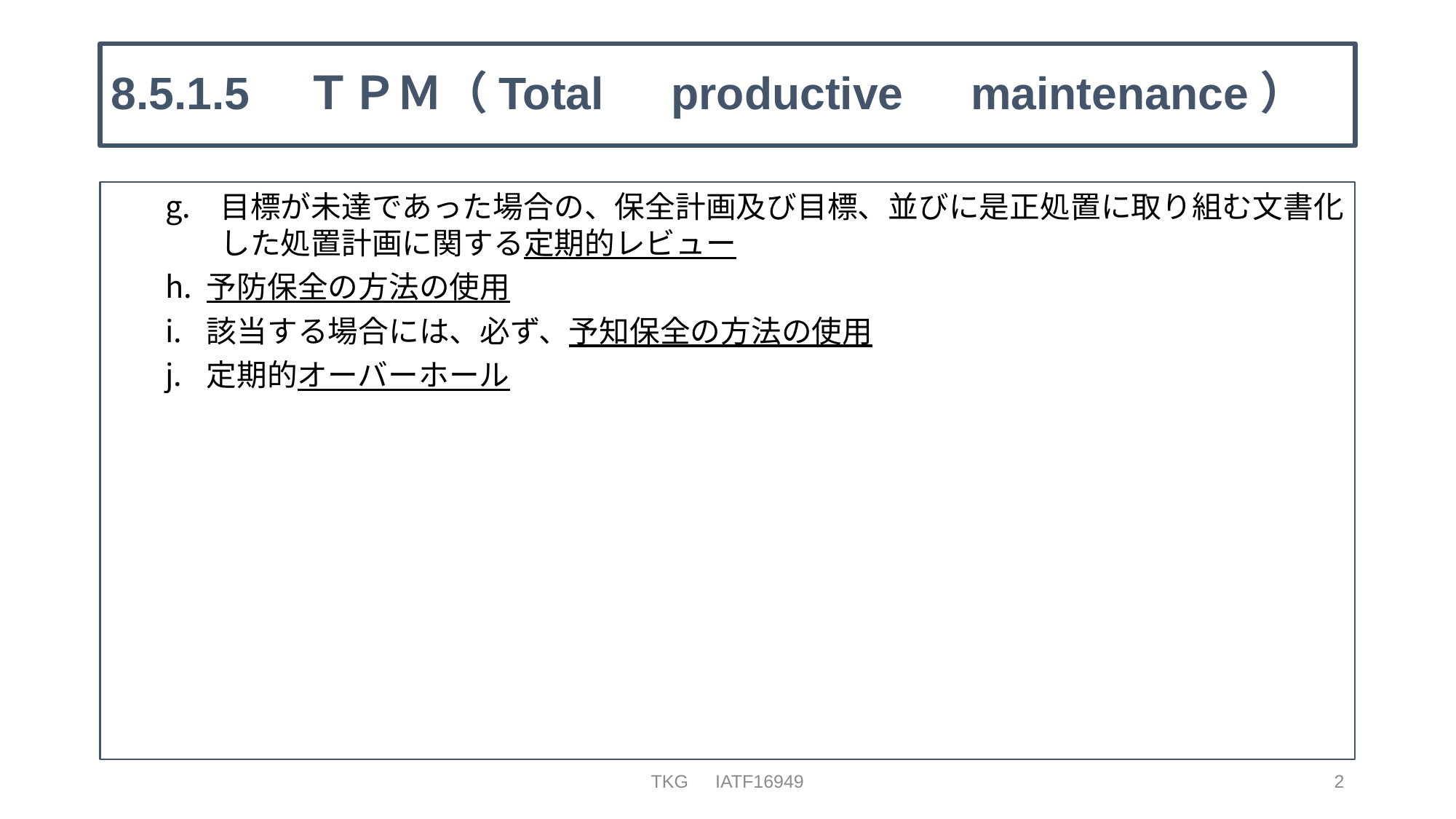

# 8.5.1.5　ＴＰＭ（Total　productive　maintenance）
目標が未達であった場合の、保全計画及び目標、並びに是正処置に取り組む文書化した処置計画に関する定期的レビュー
予防保全の方法の使用
該当する場合には、必ず、予知保全の方法の使用
定期的オーバーホール

TKG　IATF16949
2